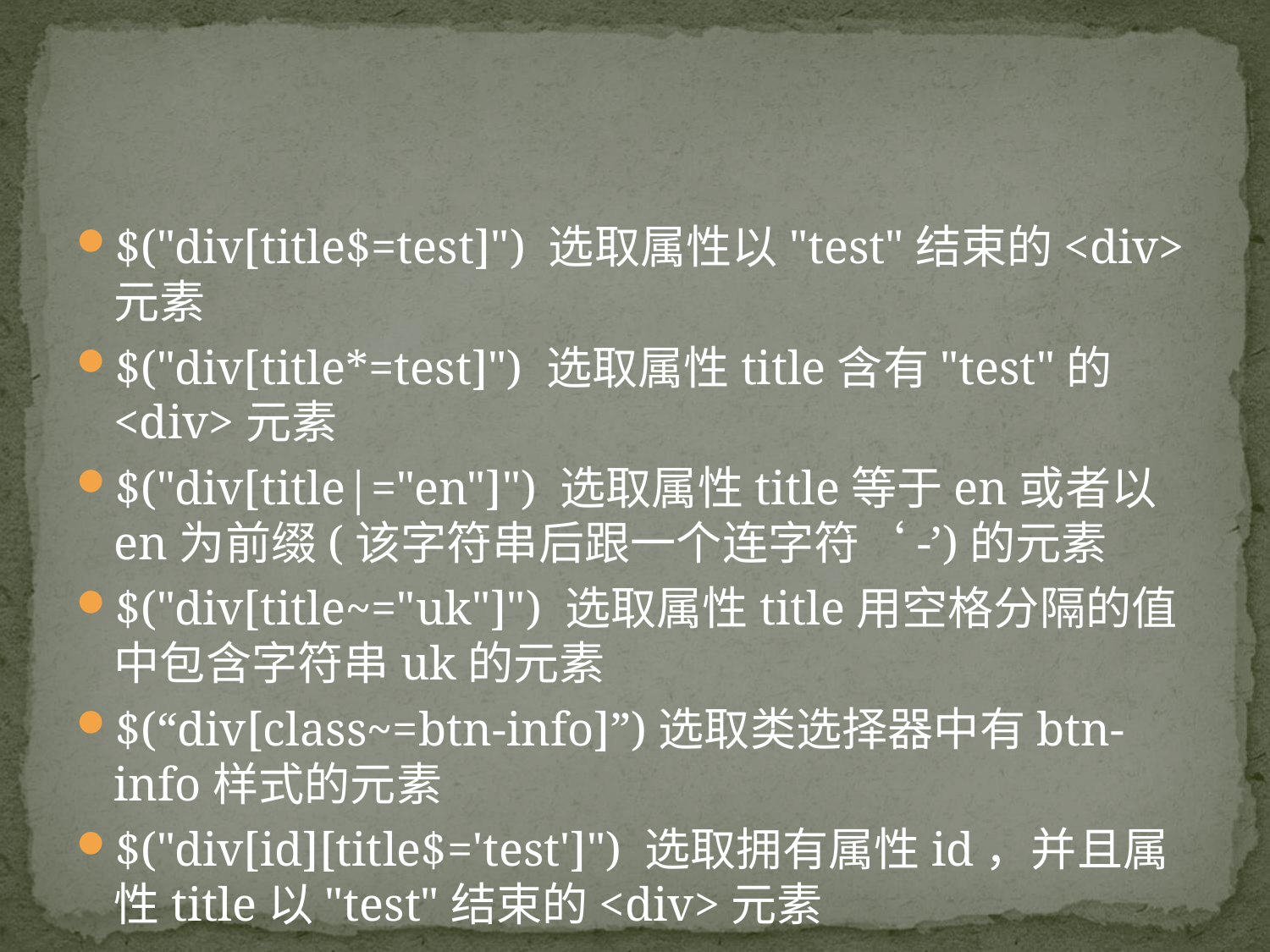

#
$("div[title$=test]") 选取属性以"test"结束的<div>元素
$("div[title*=test]") 选取属性title含有"test"的<div>元素
$("div[title|="en"]") 选取属性title等于en或者以en为前缀(该字符串后跟一个连字符‘-’)的元素
$("div[title~="uk"]") 选取属性title用空格分隔的值中包含字符串uk的元素
$(“div[class~=btn-info]”)选取类选择器中有btn-info样式的元素
$("div[id][title$='test']") 选取拥有属性id，并且属性title以"test"结束的<div>元素